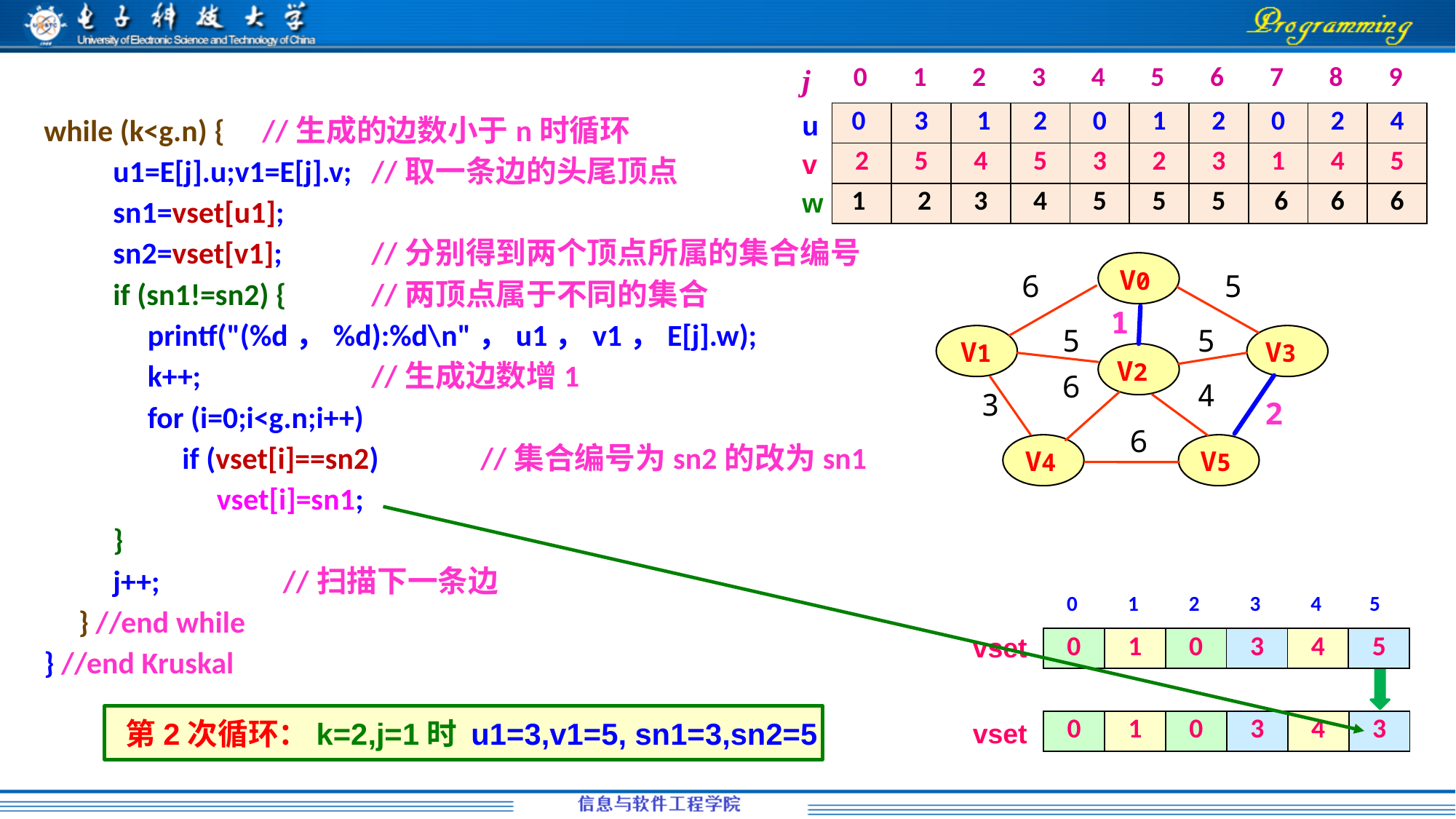

j
| 0 | 1 | 2 | 3 | 4 | 5 | 6 | 7 | 8 | 9 |
| --- | --- | --- | --- | --- | --- | --- | --- | --- | --- |
u
| 0 | 3 | 1 | 2 | 0 | 1 | 2 | 0 | 2 | 4 |
| --- | --- | --- | --- | --- | --- | --- | --- | --- | --- |
| 2 | 5 | 4 | 5 | 3 | 2 | 3 | 1 | 4 | 5 |
| 1 | 2 | 3 | 4 | 5 | 5 | 5 | 6 | 6 | 6 |
while (k<g.n) { 	//生成的边数小于n时循环
          u1=E[j].u;v1=E[j].v;	//取一条边的头尾顶点
          sn1=vset[u1];
          sn2=vset[v1];	//分别得到两个顶点所属的集合编号
          if (sn1!=sn2) {	//两顶点属于不同的集合
               printf("(%d，%d):%d\n"，u1，v1，E[j].w);
               k++;		//生成边数增1
               for (i=0;i<g.n;i++)
                    if (vset[i]==sn2) 	//集合编号为sn2的改为sn1
                         vset[i]=sn1;
          }
          j++;	   //扫描下一条边
     } //end while
} //end Kruskal
v
w

V0
6
5

1

5
5

V1

V3

V2

6
4

3
2

6

V4

V5

| 0 | 1 | 2 | 3 | 4 | 5 |
| --- | --- | --- | --- | --- | --- |
vset
| 0 | 1 | 0 | 3 | 4 | 5 |
| --- | --- | --- | --- | --- | --- |

  第2次循环：k=2,j=1时 u1=3,v1=5, sn1=3,sn2=5
vset
| 0 | 1 | 0 | 3 | 4 | 3 |
| --- | --- | --- | --- | --- | --- |